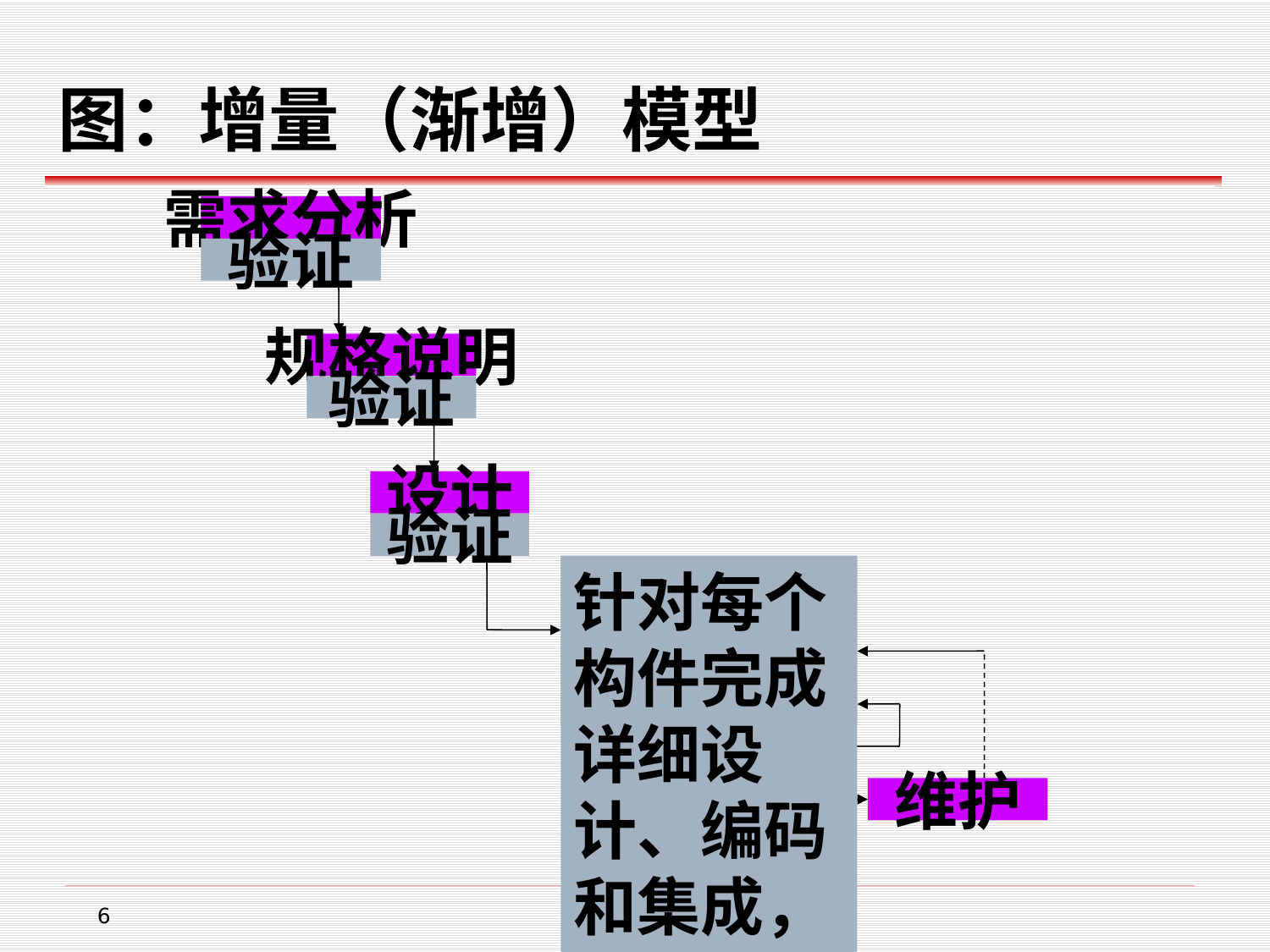

# 图：增量（渐增）模型
需求分析
验证

规格说明
验证

设计
验证

针对每个构件完成详细设计、编码和集成，经测试后交付给用户

维护

6